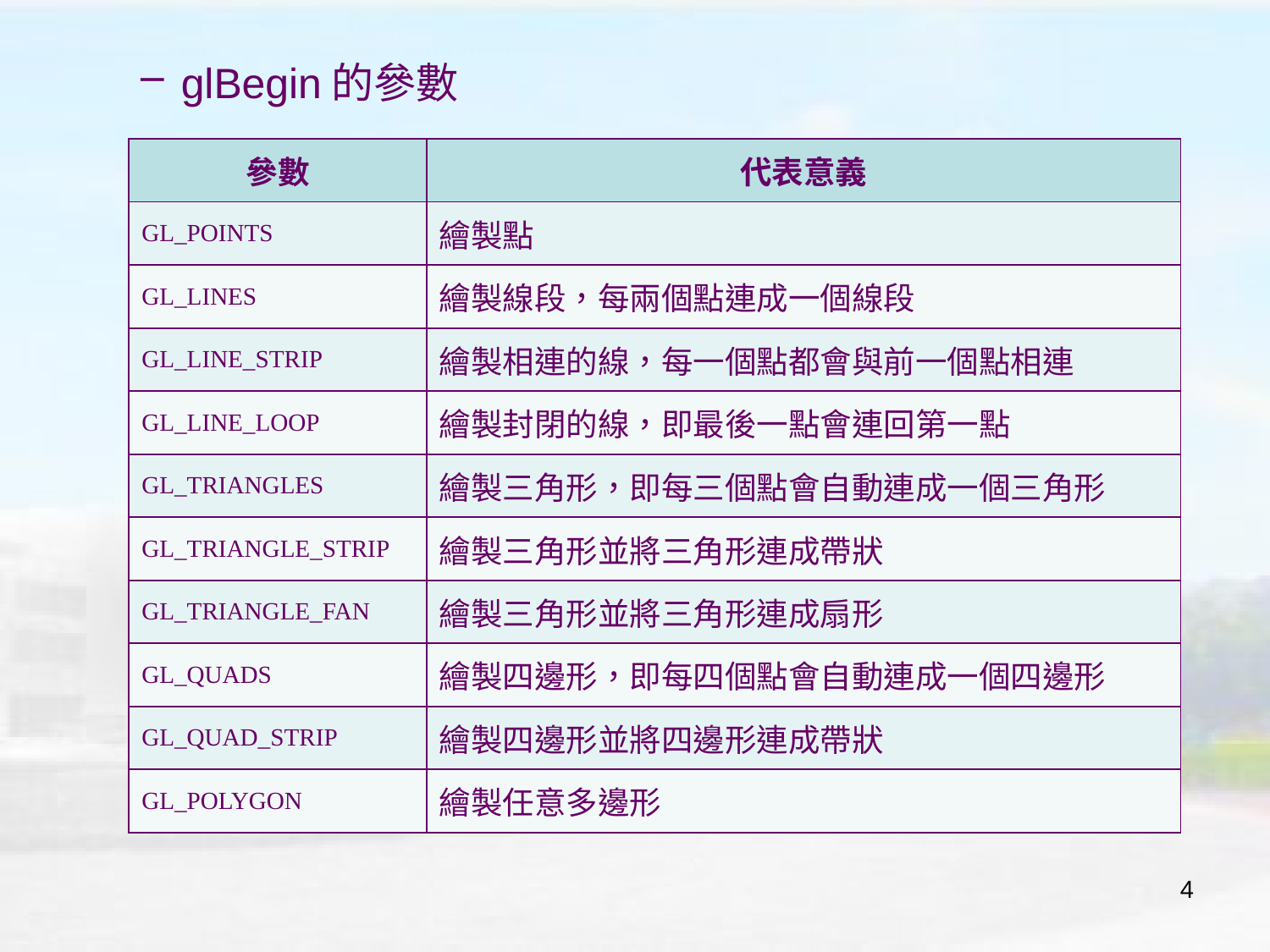

glBegin的參數
| 參數 | 代表意義 |
| --- | --- |
| GL\_POINTS | 繪製點 |
| GL\_LINES | 繪製線段，每兩個點連成一個線段 |
| GL\_LINE\_STRIP | 繪製相連的線，每一個點都會與前一個點相連 |
| GL\_LINE\_LOOP | 繪製封閉的線，即最後一點會連回第一點 |
| GL\_TRIANGLES | 繪製三角形，即每三個點會自動連成一個三角形 |
| GL\_TRIANGLE\_STRIP | 繪製三角形並將三角形連成帶狀 |
| GL\_TRIANGLE\_FAN | 繪製三角形並將三角形連成扇形 |
| GL\_QUADS | 繪製四邊形，即每四個點會自動連成一個四邊形 |
| GL\_QUAD\_STRIP | 繪製四邊形並將四邊形連成帶狀 |
| GL\_POLYGON | 繪製任意多邊形 |
4